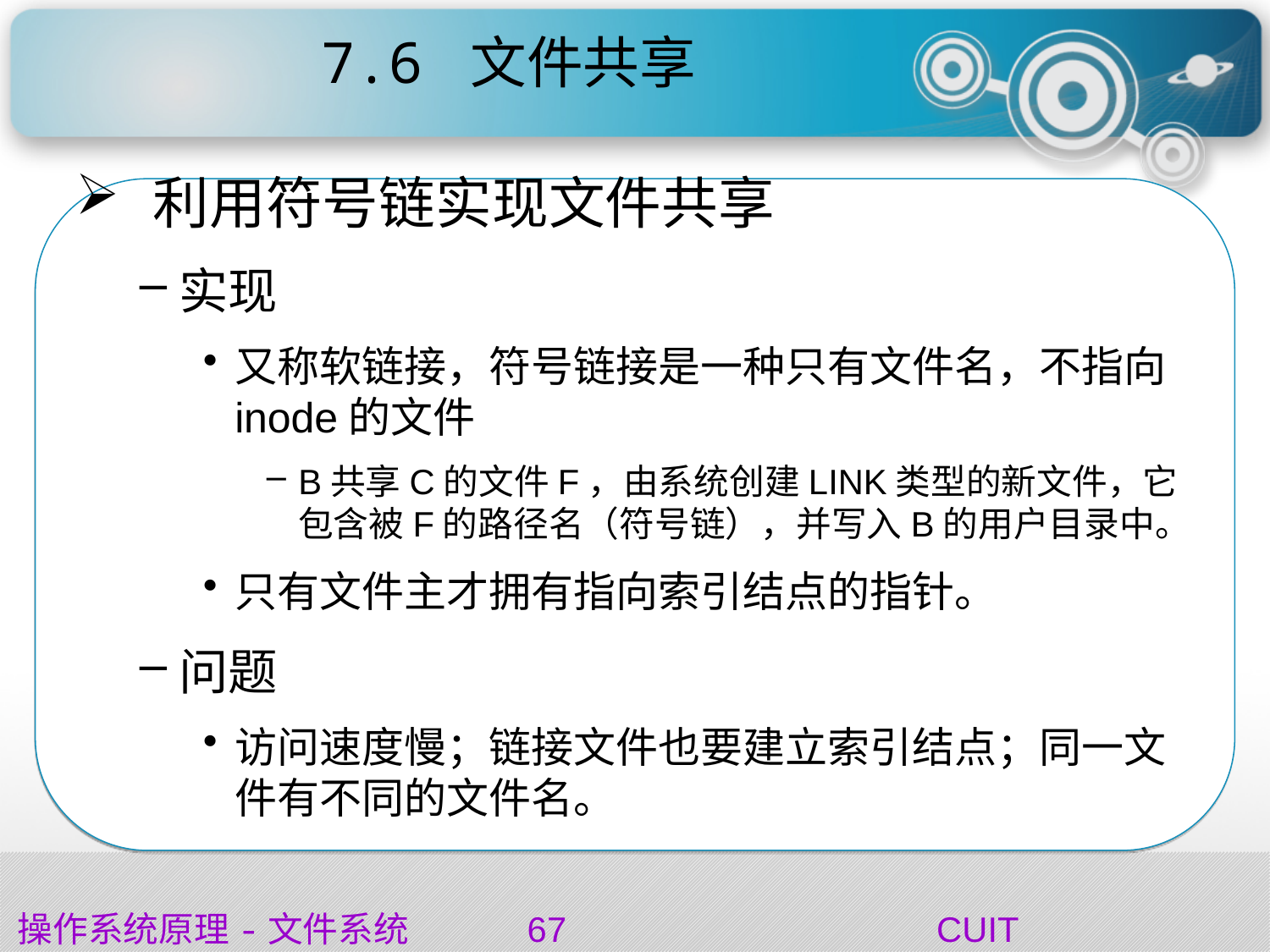

# 7.6 文件共享
 利用符号链实现文件共享
实现
又称软链接，符号链接是一种只有文件名，不指向inode的文件
B共享C的文件F，由系统创建LINK类型的新文件，它包含被F的路径名（符号链），并写入B的用户目录中。
只有文件主才拥有指向索引结点的指针。
问题
访问速度慢；链接文件也要建立索引结点；同一文件有不同的文件名。